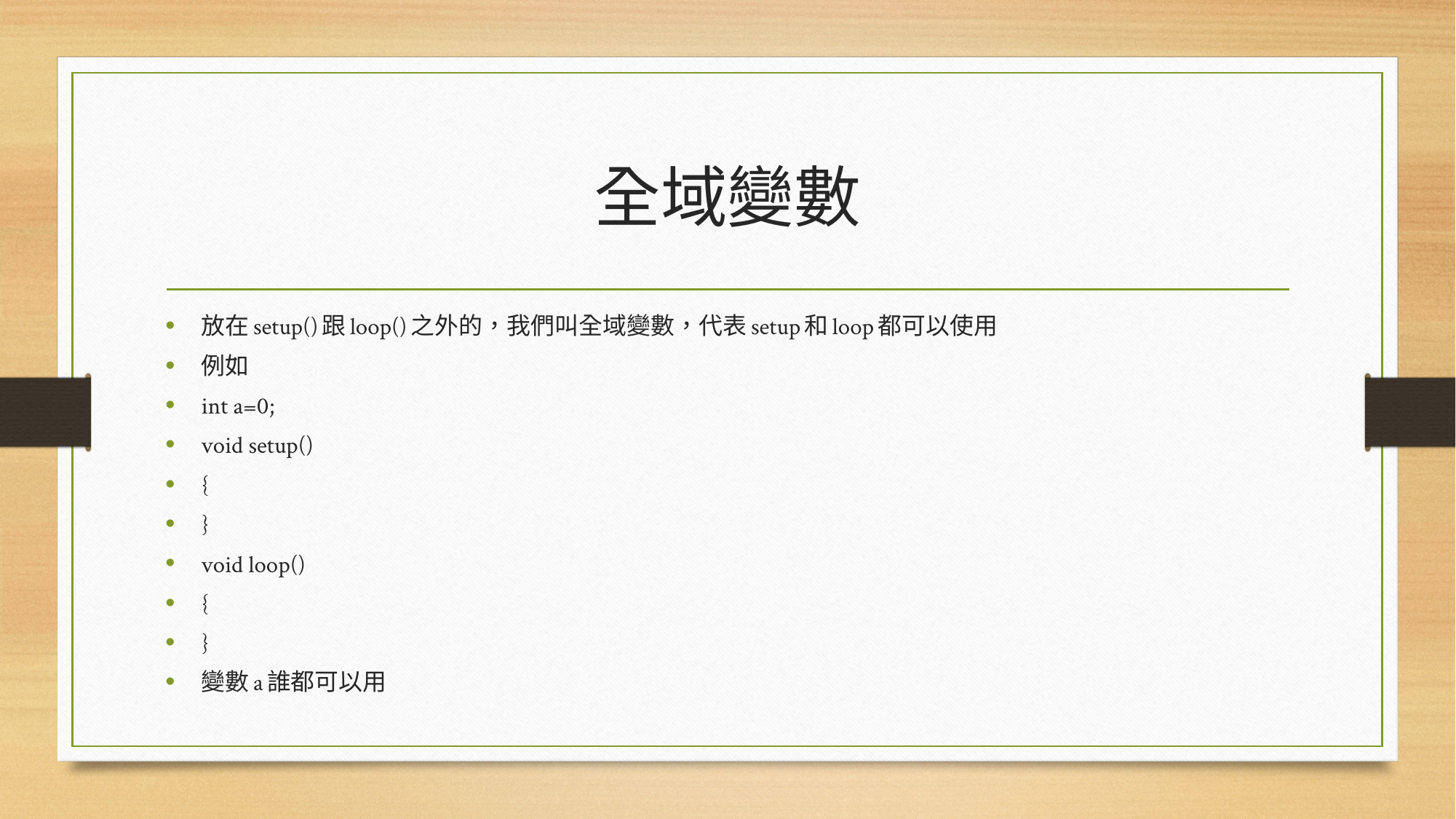

# 全域變數
放在setup()跟loop()之外的，我們叫全域變數，代表setup和loop都可以使用
例如
int a=0;
void setup()
{
}
void loop()
{
}
變數a誰都可以用